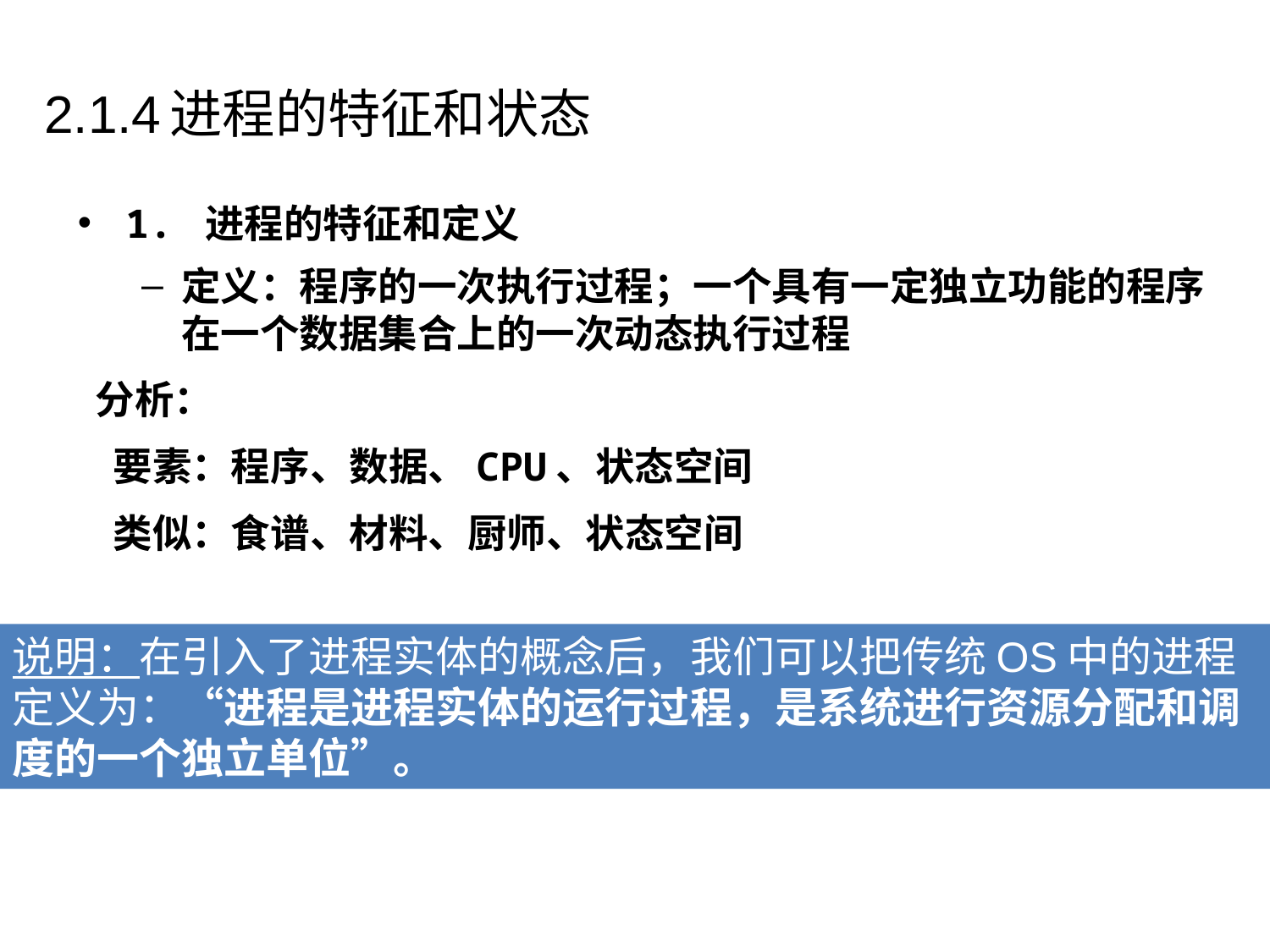

# 2.1.4进程的特征和状态
1. 进程的特征和定义
定义：程序的一次执行过程；一个具有一定独立功能的程序在一个数据集合上的一次动态执行过程
 分析：
   要素：程序、数据、CPU、状态空间
   类似：食谱、材料、厨师、状态空间
说明：在引入了进程实体的概念后，我们可以把传统OS中的进程定义为：“进程是进程实体的运行过程，是系统进行资源分配和调度的一个独立单位”。